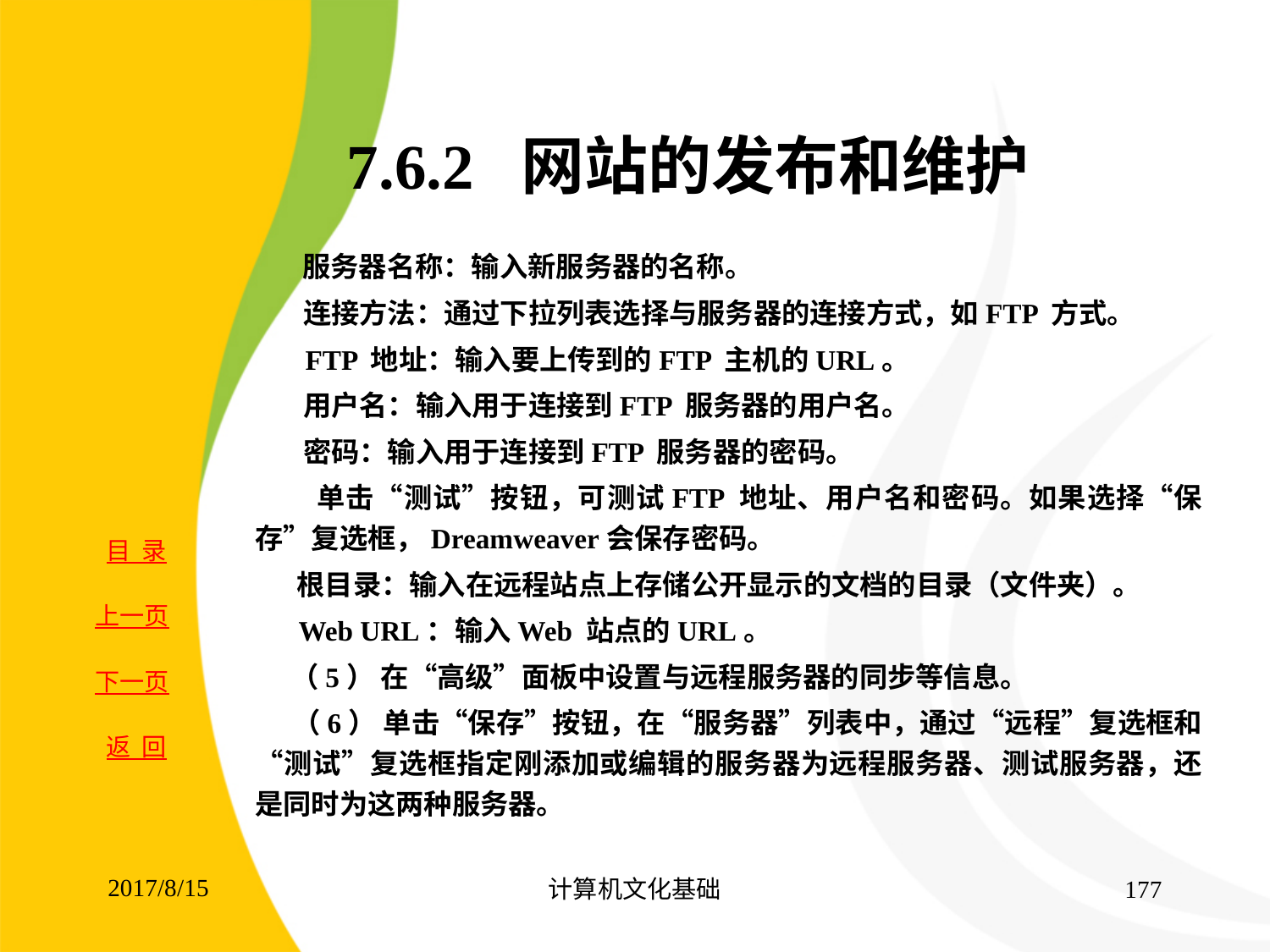

# 7.6.2  网站的发布和维护
                           服务器名称：输入新服务器的名称。
              连接方法：通过下拉列表选择与服务器的连接方式，如FTP 方式。
              FTP 地址：输入要上传到的FTP 主机的URL。
              用户名：输入用于连接到FTP 服务器的用户名。
              密码：输入用于连接到FTP 服务器的密码。
              单击“测试”按钮，可测试FTP 地址、用户名和密码。如果选择“保存”复选框，Dreamweaver会保存密码。
             根目录：输入在远程站点上存储公开显示的文档的目录（文件夹）。
             Web URL：输入Web 站点的URL。
            （5） 在“高级”面板中设置与远程服务器的同步等信息。
            （6） 单击“保存”按钮，在“服务器”列表中，通过“远程”复选框和“测试”复选框指定刚添加或编辑的服务器为远程服务器、测试服务器，还是同时为这两种服务器。
2017/8/15
计算机文化基础
177